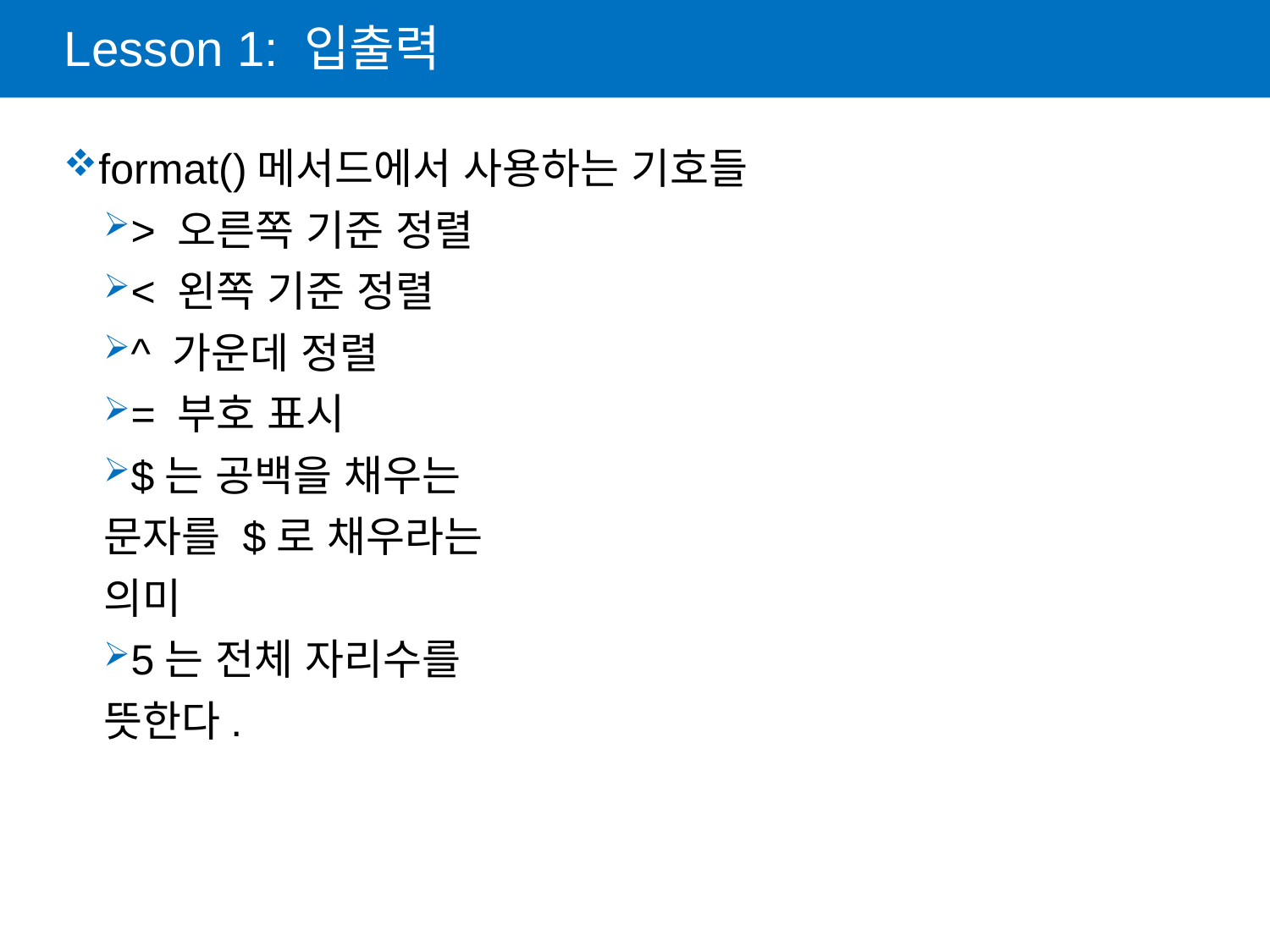

# Lesson 1: 입출력
format()메서드에서 사용하는 기호들
> 오른쪽 기준 정렬
< 왼쪽 기준 정렬
^ 가운데 정렬
= 부호 표시
$는 공백을 채우는
문자를 $로 채우라는
의미
5는 전체 자리수를
뜻한다.